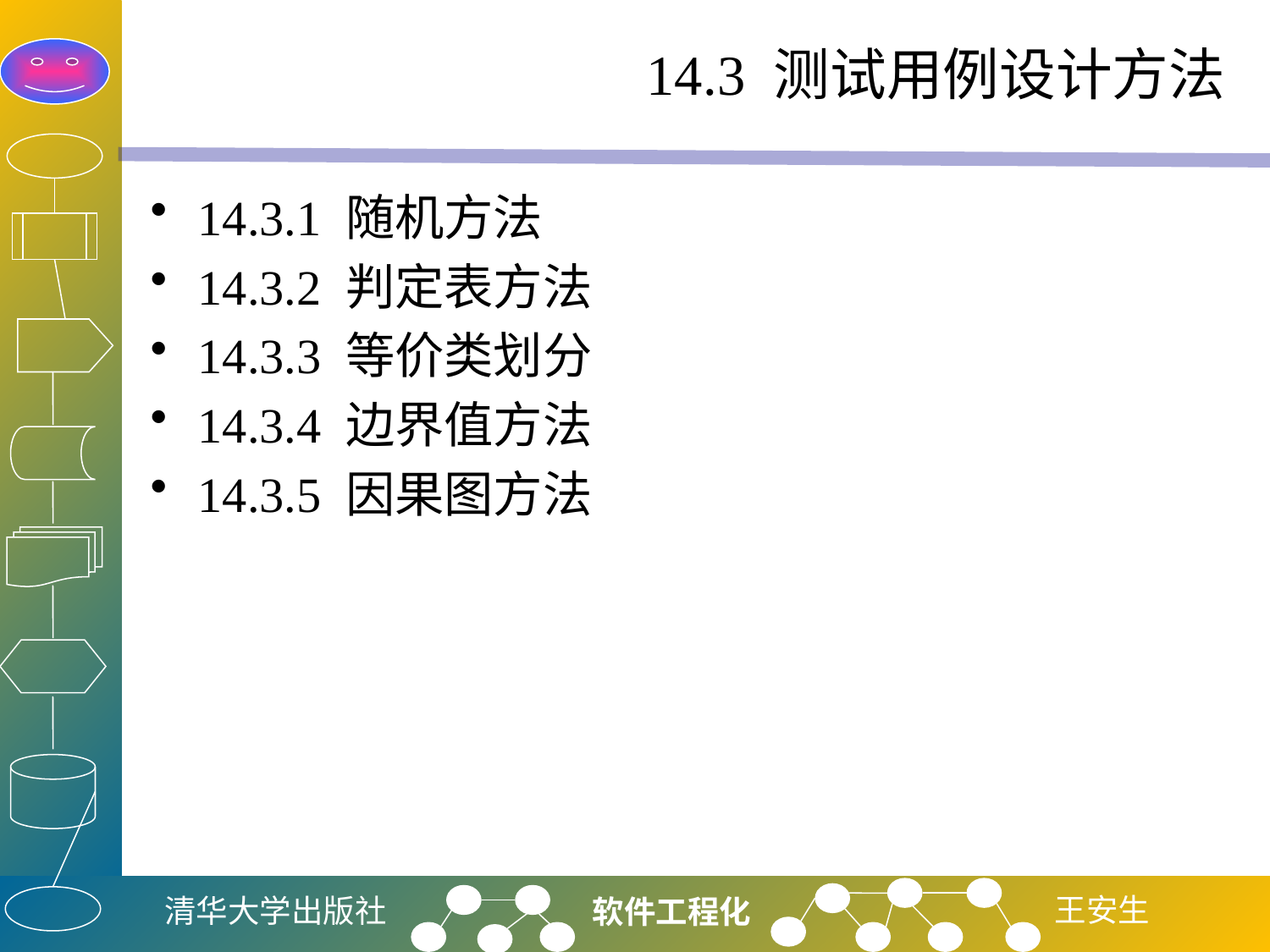

# 14.3 测试用例设计方法
14.3.1 随机方法
14.3.2 判定表方法
14.3.3 等价类划分
14.3.4 边界值方法
14.3.5 因果图方法